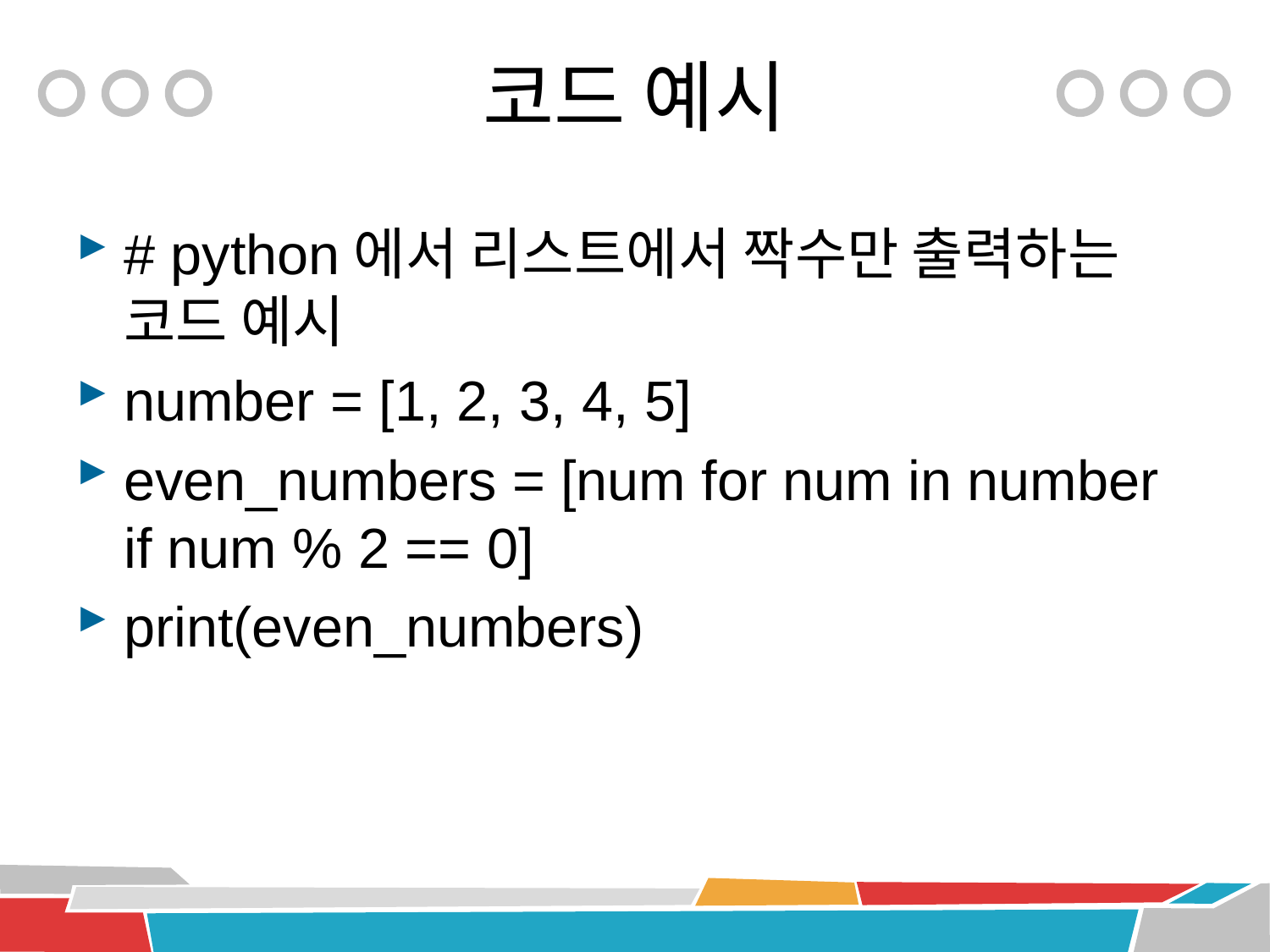

# 코드 예시
# python에서 리스트에서 짝수만 출력하는 코드 예시
number = [1, 2, 3, 4, 5]
even_numbers = [num for num in number if num % 2 == 0]
print(even_numbers)